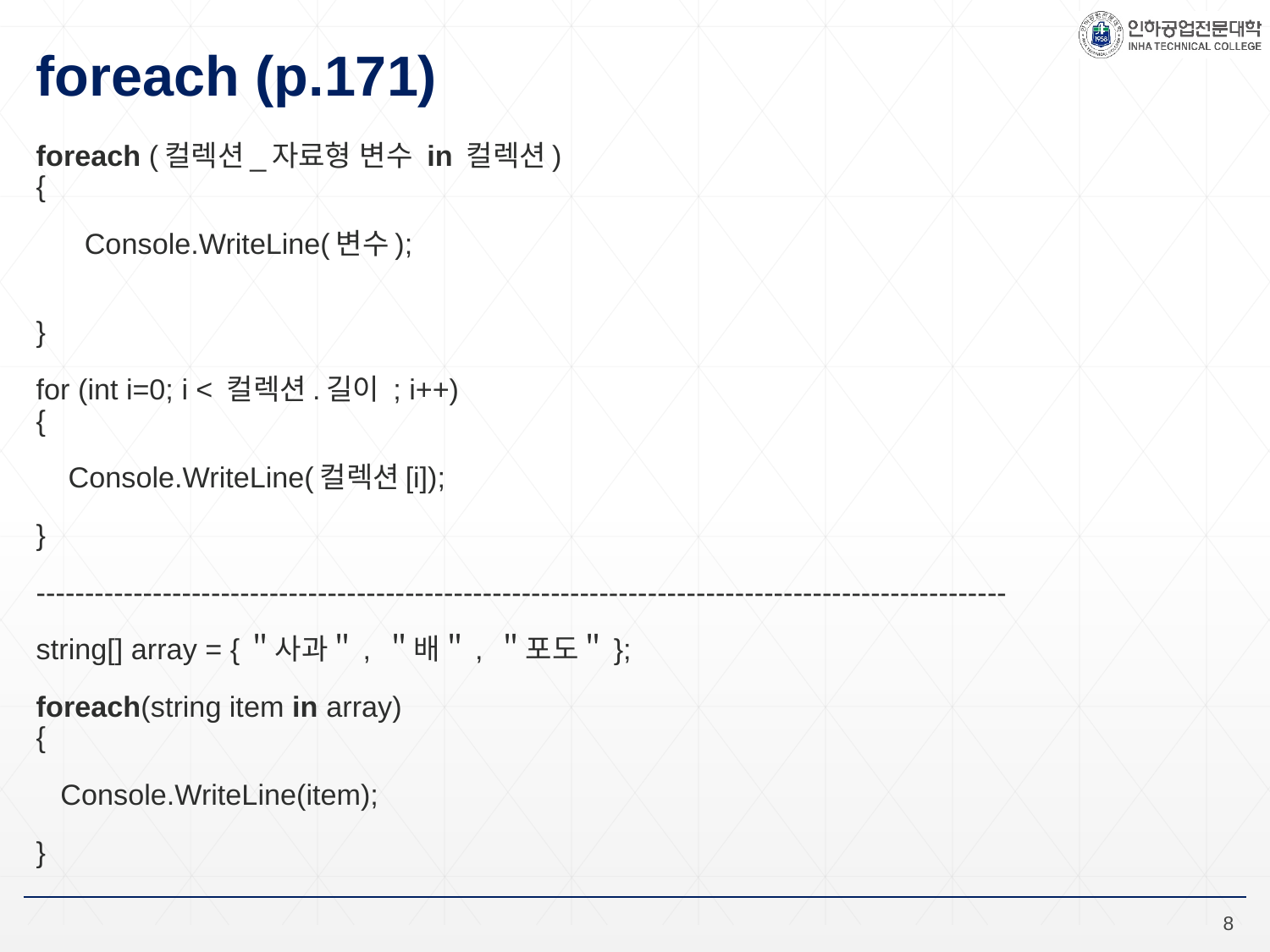

# foreach (p.171)
foreach (컬렉션_자료형 변수 in 컬렉션)
{
      Console.WriteLine(변수);
}
for (int i=0; i < 컬렉션.길이 ; i++)
{
    Console.WriteLine(컬렉션[i]);
}
----------------------------------------------------------------------------------------------------
string[] array = {＂사과＂, ＂배＂, ＂포도＂};
foreach(string item in array)
{
   Console.WriteLine(item);
}

8